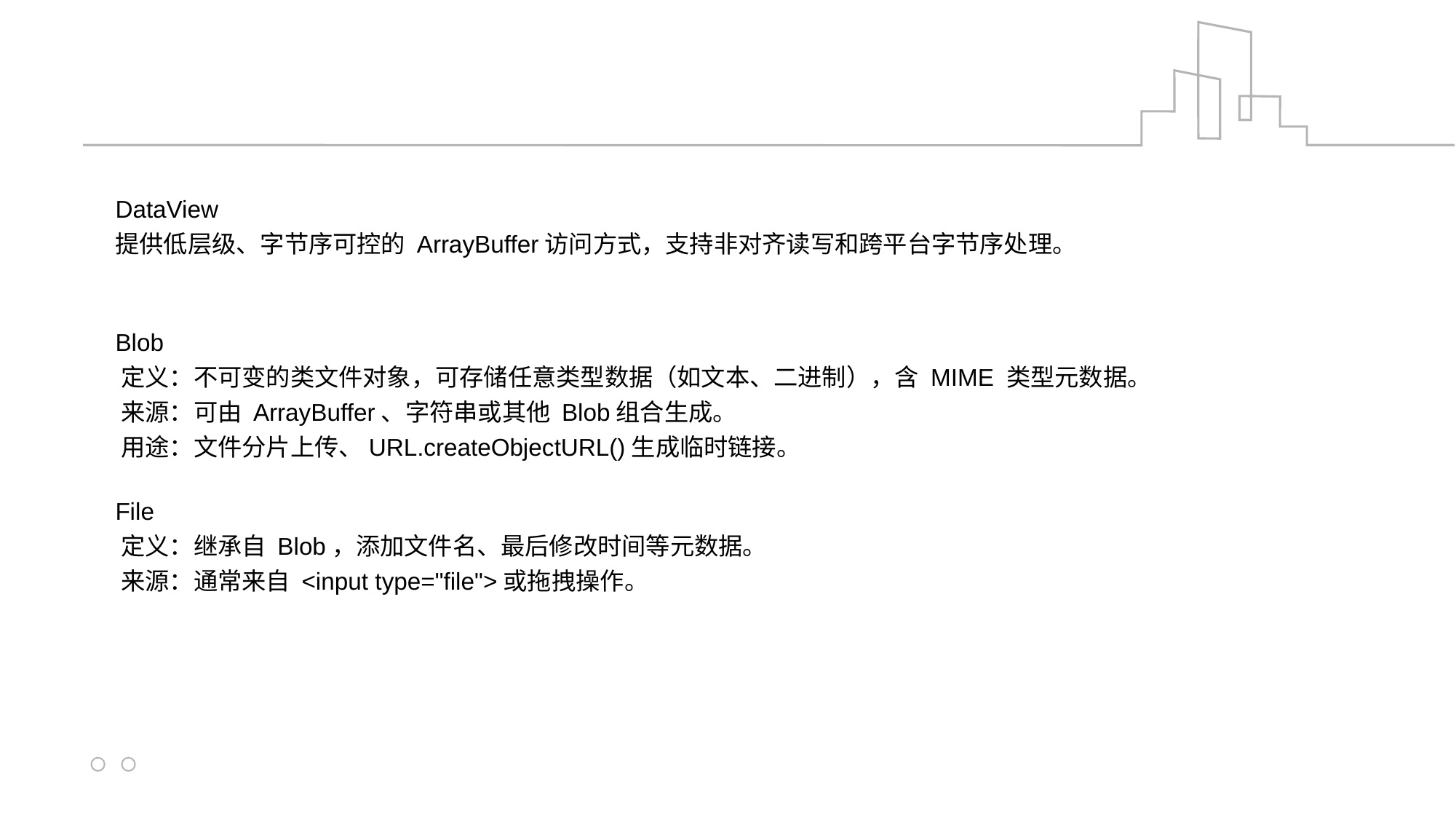

DataView
提供​​低层级、字节序可控​​的 ArrayBuffer访问方式，支持非对齐读写和跨平台字节序处理。
Blob​​
​​定义​​：​​不可变的类文件对象​​，可存储任意类型数据（如文本、二进制），含 MIME 类型元数据。
​​来源​​：可由 ArrayBuffer、字符串或其他 Blob组合生成。
​​用途​​：文件分片上传、URL.createObjectURL()生成临时链接。
​​File​​
​​定义​​：继承自 Blob，添加文件名、最后修改时间等元数据。
​​来源​​：通常来自 <input type="file">或拖拽操作。